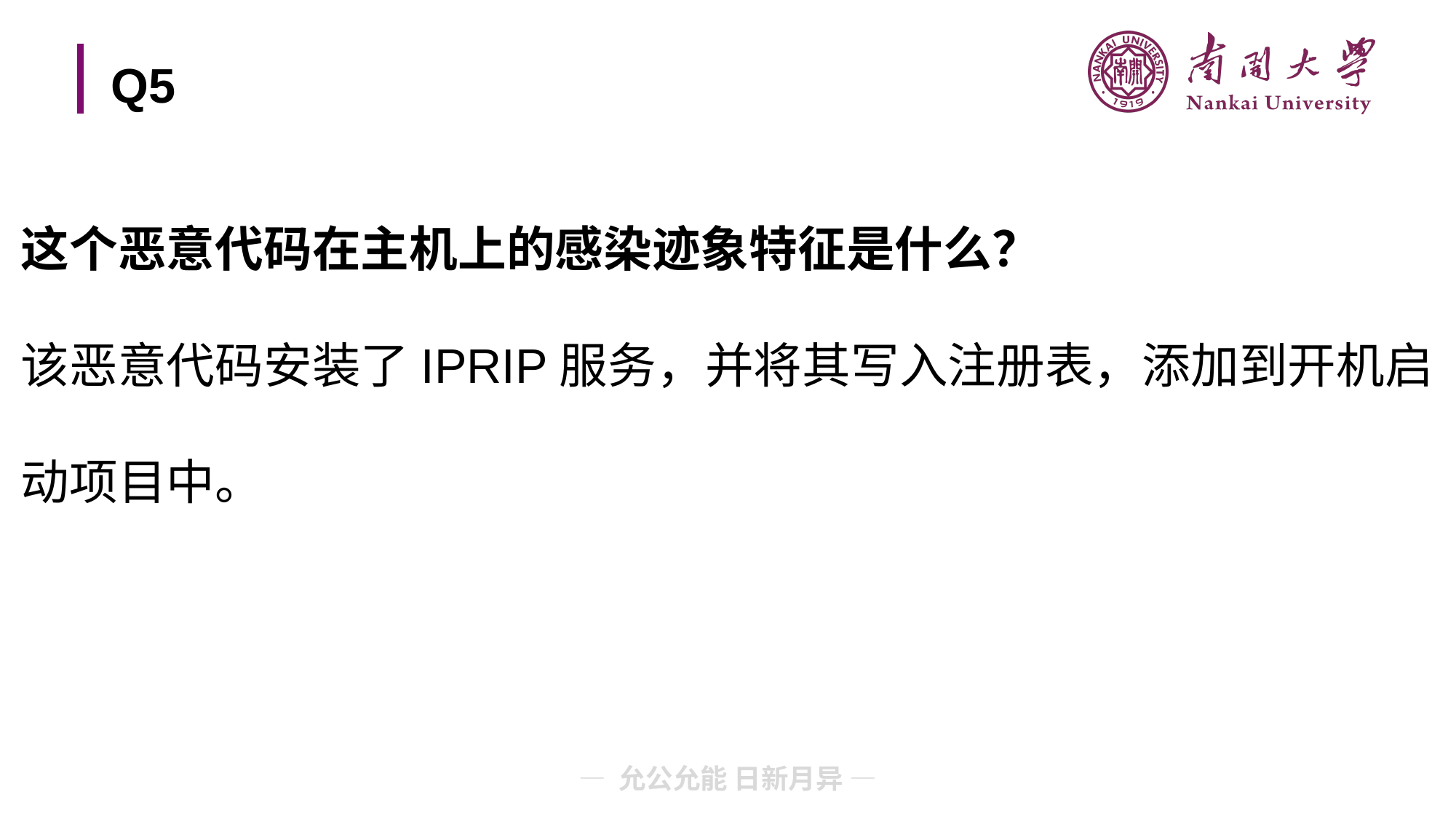

# Q5
这个恶意代码在主机上的感染迹象特征是什么？
该恶意代码安装了IPRIP服务，并将其写入注册表，添加到开机启动项目中。